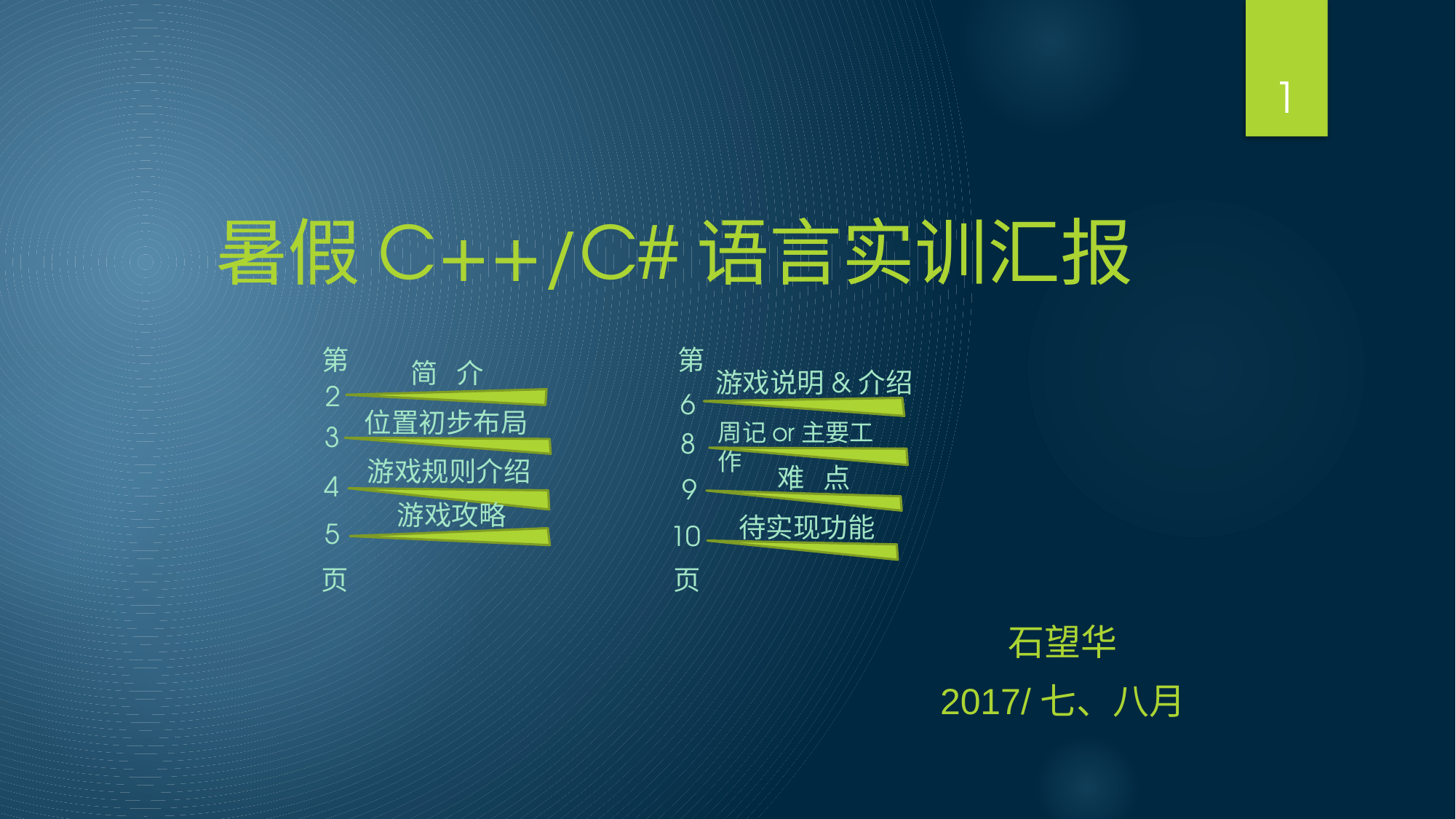

# 暑假C++/C#语言实训汇报
1
第
第
简   介
游戏说明&介绍
2
6

位置初步布局
周记or主要工作
3
8

游戏规则介绍
 难   点
4
9

游戏攻略
待实现功能
5
10

页
页
石望华
2017/七、八月